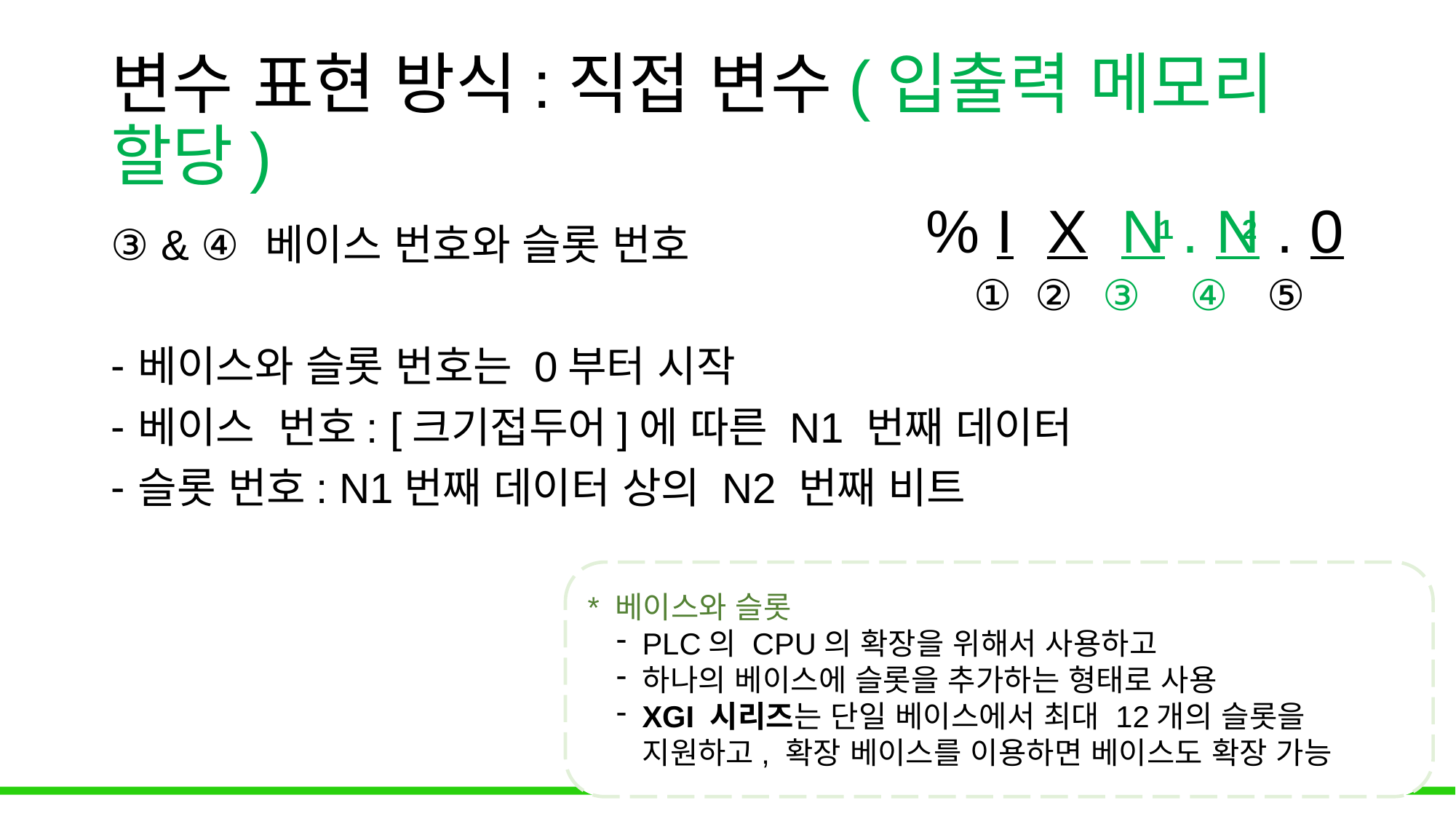

# 변수 표현 방식:직접 변수(입출력 메모리 할당)
% I  X  N . N . 0
    ①  ②    ③     ④    ⑤
1         2
③ & ④ 베이스 번호와 슬롯 번호

베이스와 슬롯 번호는 0부터 시작
베이스  번호: [크기접두어]에 따른 N1 번째 데이터
슬롯 번호: N1번째 데이터 상의 N2 번째 비트

* 베이스와 슬롯
PLC의 CPU의 확장을 위해서 사용하고
하나의 베이스에 슬롯을 추가하는 형태로 사용
XGI 시리즈는 단일 베이스에서 최대 12개의 슬롯을 지원하고, 확장 베이스를 이용하면 베이스도 확장 가능